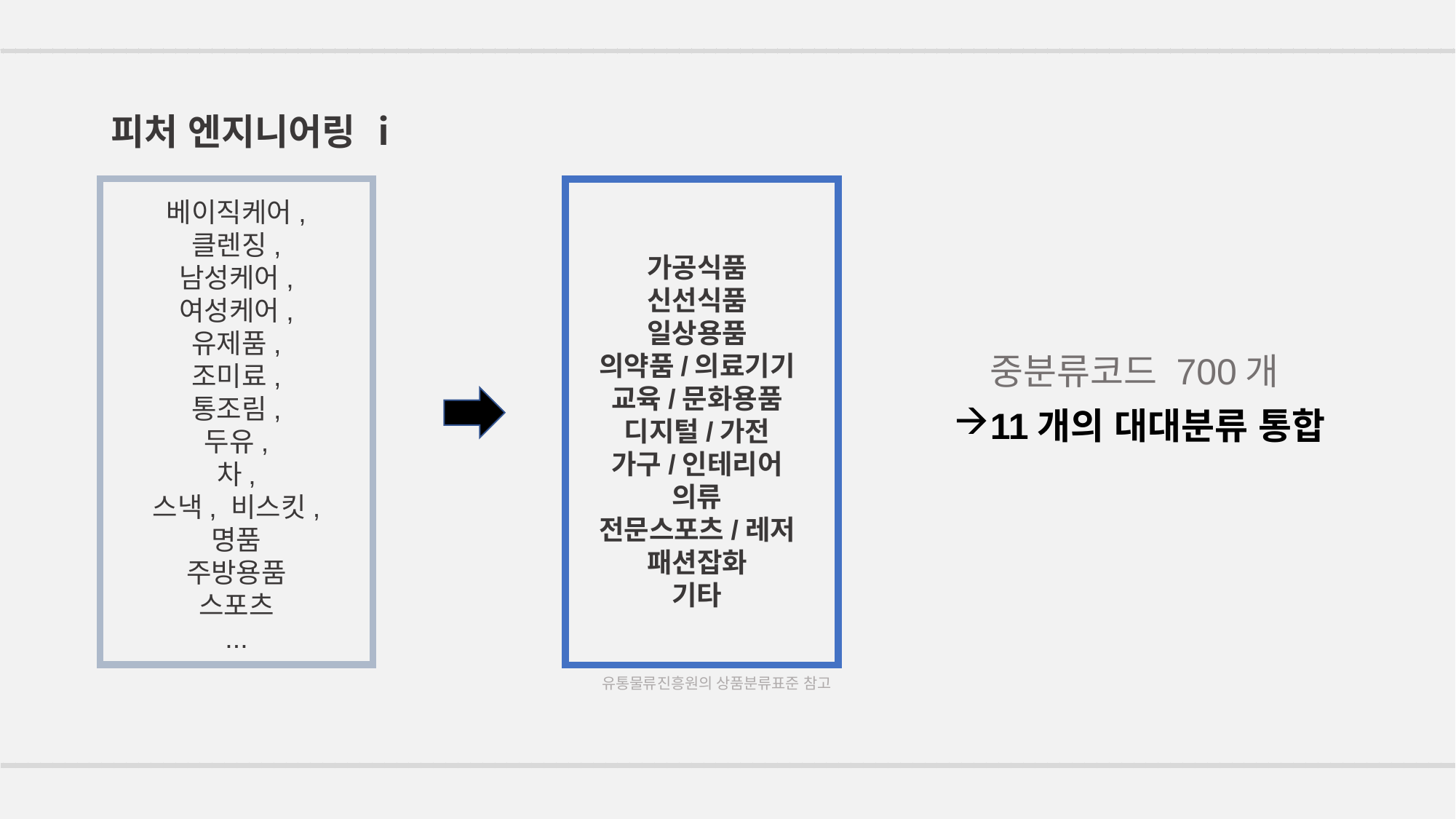

# 피처 엔지니어링 ⅰ

베이직케어,
클렌징,
남성케어,
여성케어,
유제품,
조미료,
통조림,
두유,
차,
스낵, 비스킷,
명품
주방용품
스포츠
...
가공식품
신선식품
일상용품
의약품/의료기기
교육/문화용품
디지털/가전
가구/인테리어
의류
전문스포츠/레저
패션잡화
기타

중분류코드 700개
11개의 대대분류 통합
유통물류진흥원의 상품분류표준 참고